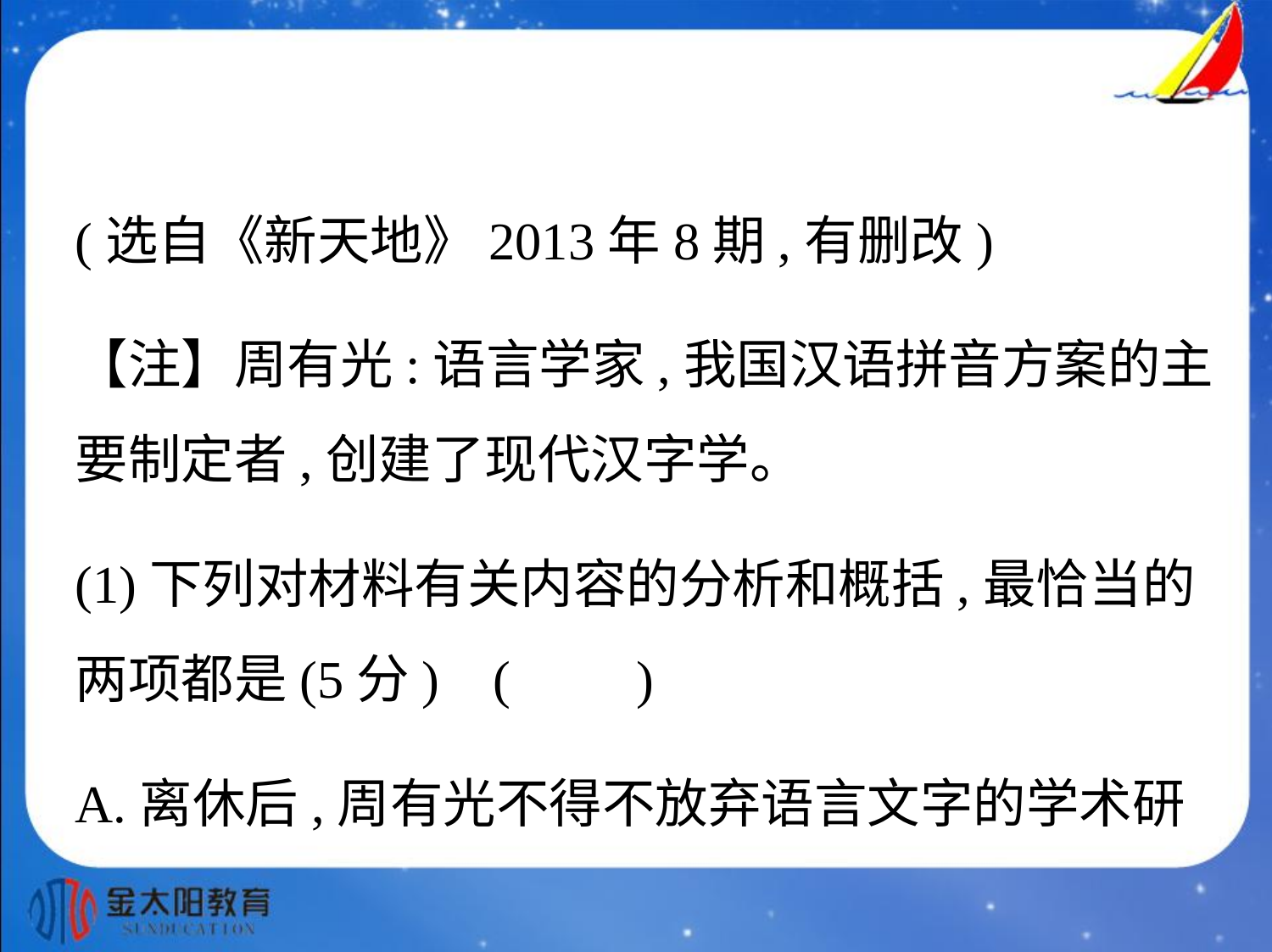

(选自《新天地》2013年8期,有删改)
【注】周有光:语言学家,我国汉语拼音方案的主
要制定者,创建了现代汉字学。
(1)下列对材料有关内容的分析和概括,最恰当的
两项都是(5分) (　    )
A.离休后,周有光不得不放弃语言文字的学术研